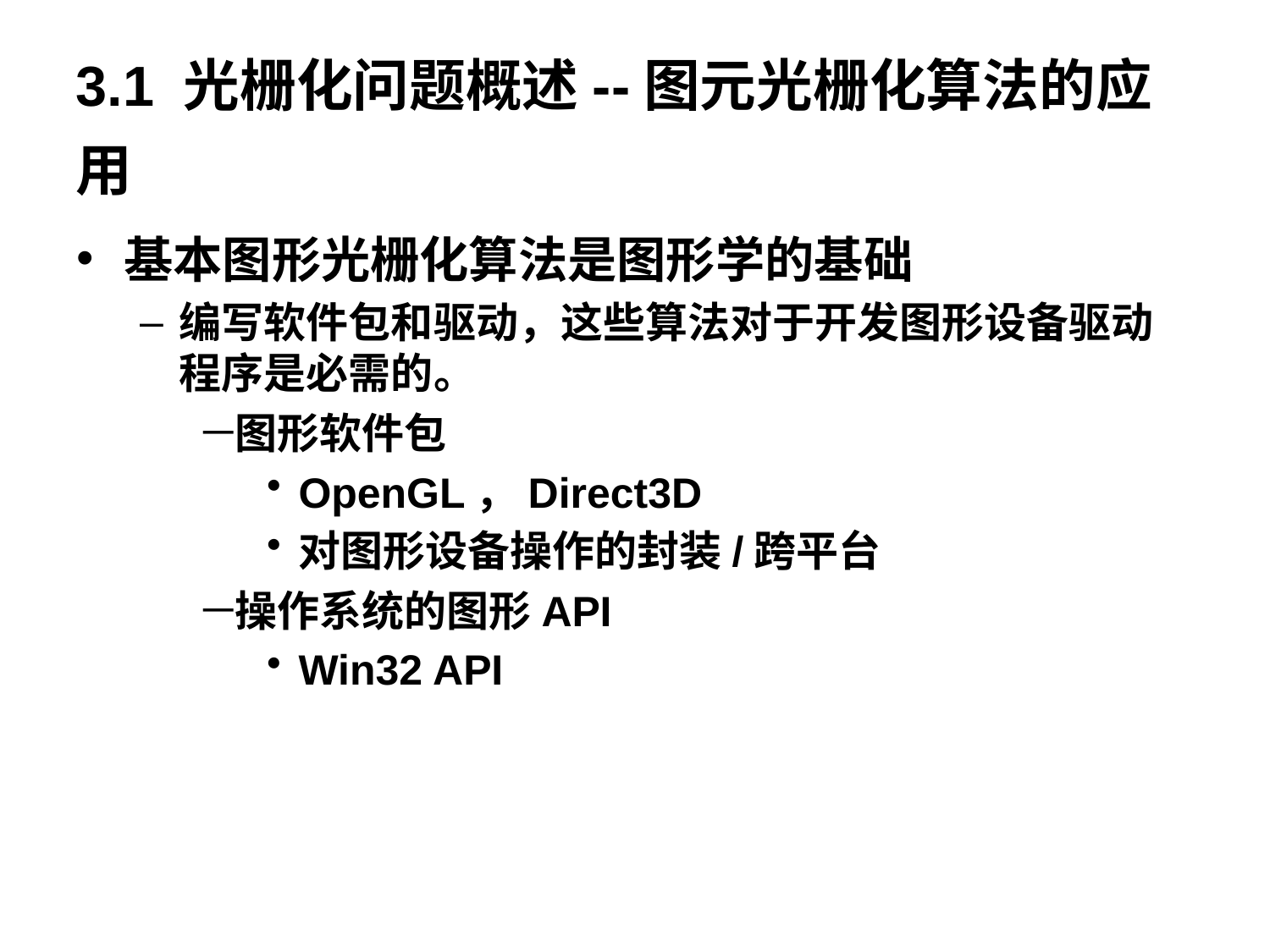

3.1 光栅化问题概述--图元光栅化算法的应用
基本图形光栅化算法是图形学的基础
编写软件包和驱动，这些算法对于开发图形设备驱动程序是必需的。
图形软件包
OpenGL，Direct3D
对图形设备操作的封装/跨平台
操作系统的图形API
Win32 API